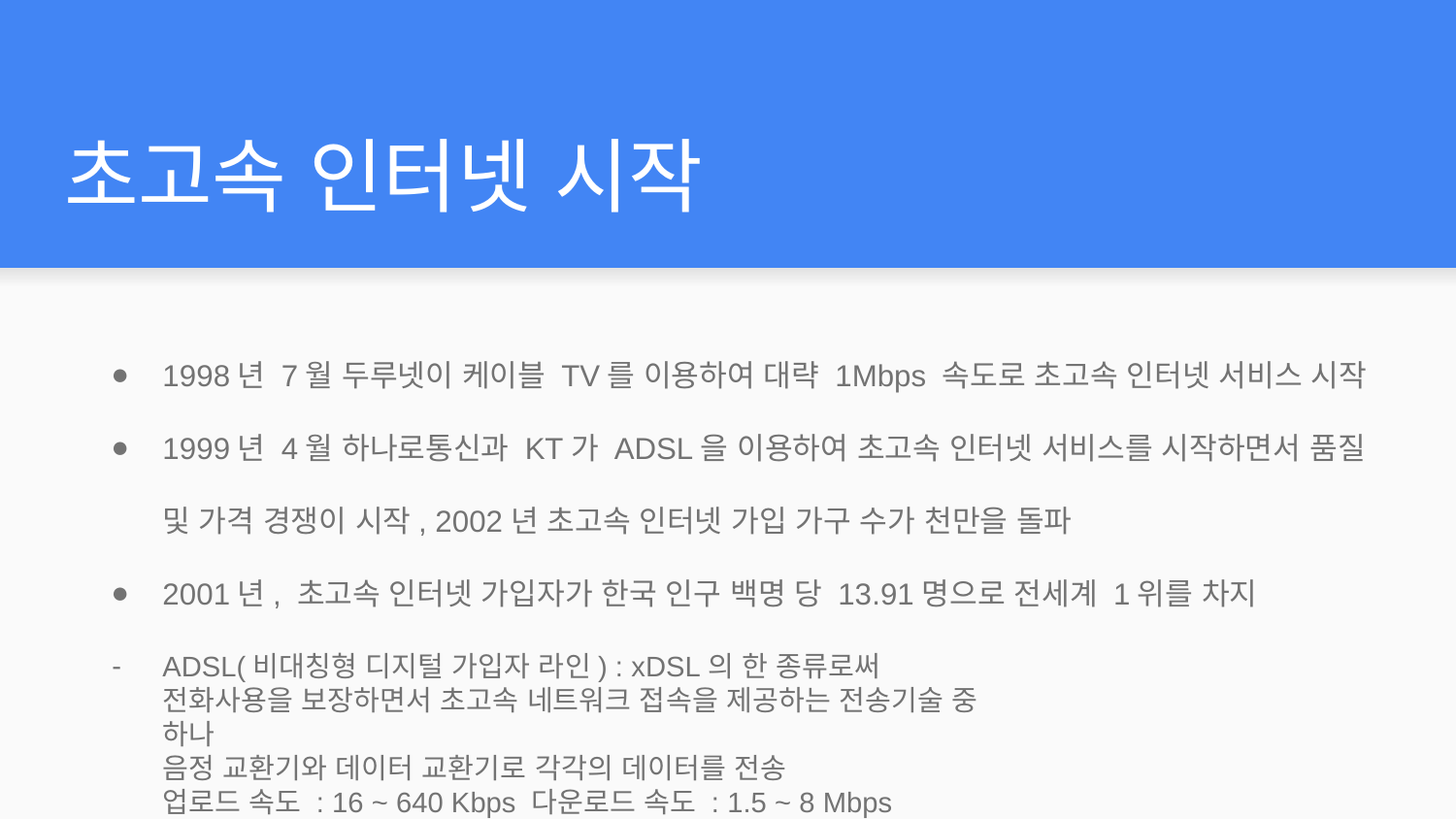

# 초고속 인터넷 시작
1998년 7월 두루넷이 케이블 TV를 이용하여 대략 1Mbps 속도로 초고속 인터넷 서비스 시작
1999년 4월 하나로통신과 KT가 ADSL을 이용하여 초고속 인터넷 서비스를 시작하면서 품질 및 가격 경쟁이 시작, 2002년 초고속 인터넷 가입 가구 수가 천만을 돌파
2001년, 초고속 인터넷 가입자가 한국 인구 백명 당 13.91명으로 전세계 1위를 차지

ADSL(비대칭형 디지털 가입자 라인) : xDSL의 한 종류로써 전화사용을 보장하면서 초고속 네트워크 접속을 제공하는 전송기술 중 하나
음정 교환기와 데이터 교환기로 각각의 데이터를 전송
업로드 속도 : 16 ~ 640 Kbps 다운로드 속도 : 1.5 ~ 8 Mbps